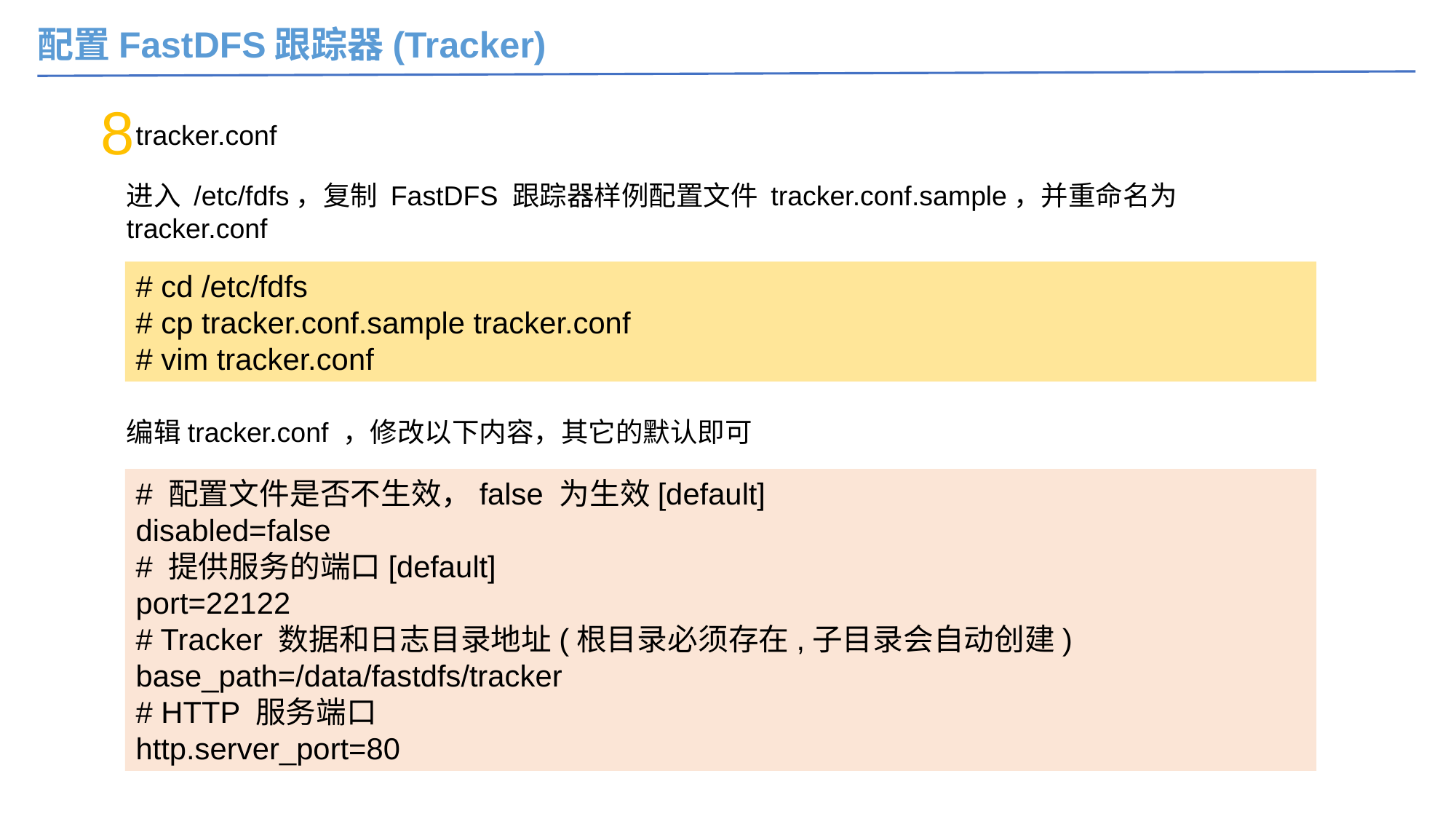

配置FastDFS跟踪器(Tracker)
8
tracker.conf
进入 /etc/fdfs，复制 FastDFS 跟踪器样例配置文件 tracker.conf.sample，并重命名为 tracker.conf
# cd /etc/fdfs
# cp tracker.conf.sample tracker.conf
# vim tracker.conf
编辑tracker.conf ，修改以下内容，其它的默认即可
# 配置文件是否不生效，false 为生效[default]
disabled=false
# 提供服务的端口[default]
port=22122
# Tracker 数据和日志目录地址(根目录必须存在,子目录会自动创建)
base_path=/data/fastdfs/tracker
# HTTP 服务端口
http.server_port=80